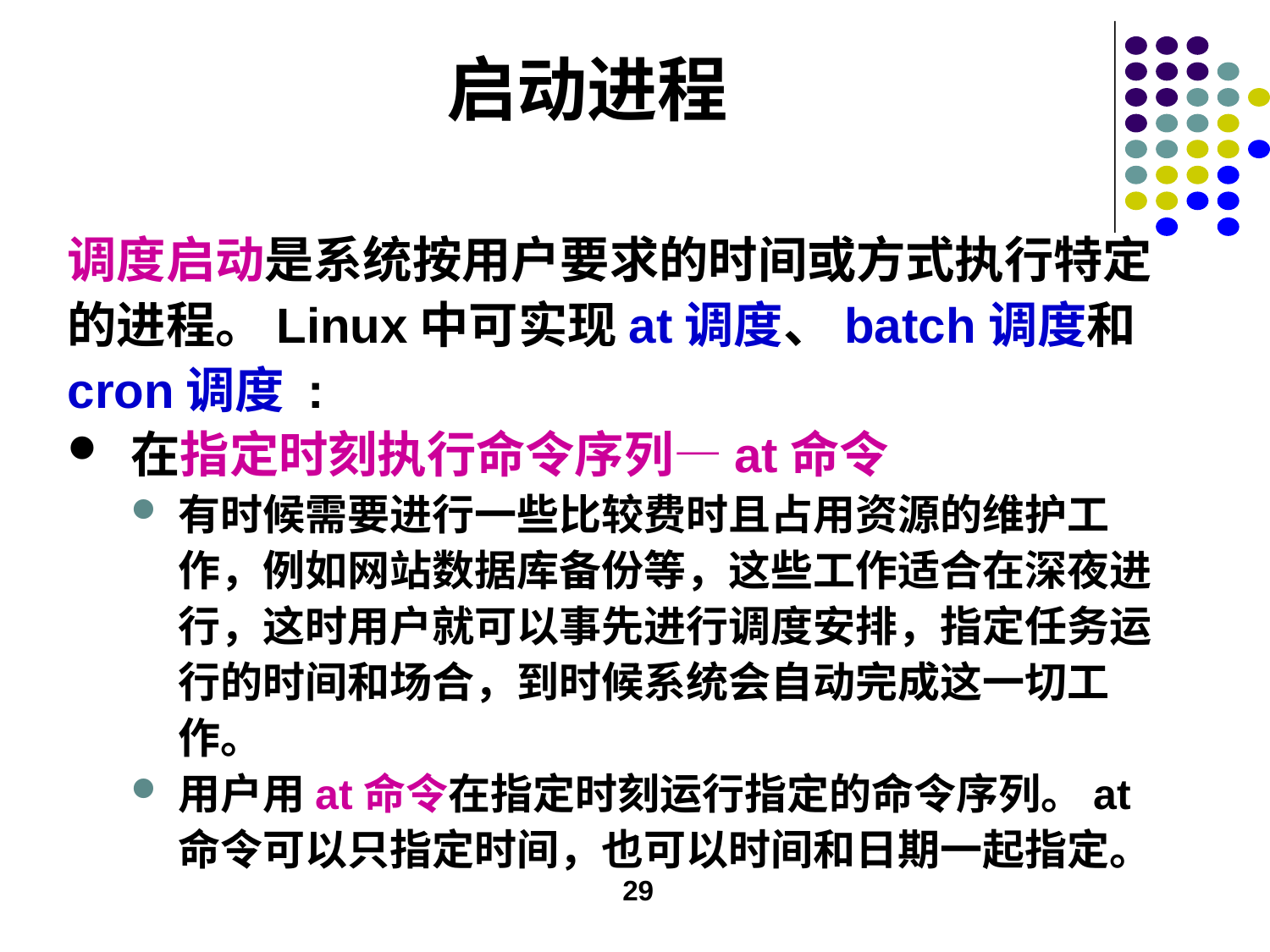

# 启动进程
调度启动是系统按用户要求的时间或方式执行特定的进程。Linux中可实现at调度、batch调度和cron调度 :
在指定时刻执行命令序列—at命令
有时候需要进行一些比较费时且占用资源的维护工作，例如网站数据库备份等，这些工作适合在深夜进行，这时用户就可以事先进行调度安排，指定任务运行的时间和场合，到时候系统会自动完成这一切工作。
用户用at命令在指定时刻运行指定的命令序列。at命令可以只指定时间，也可以时间和日期一起指定。
29